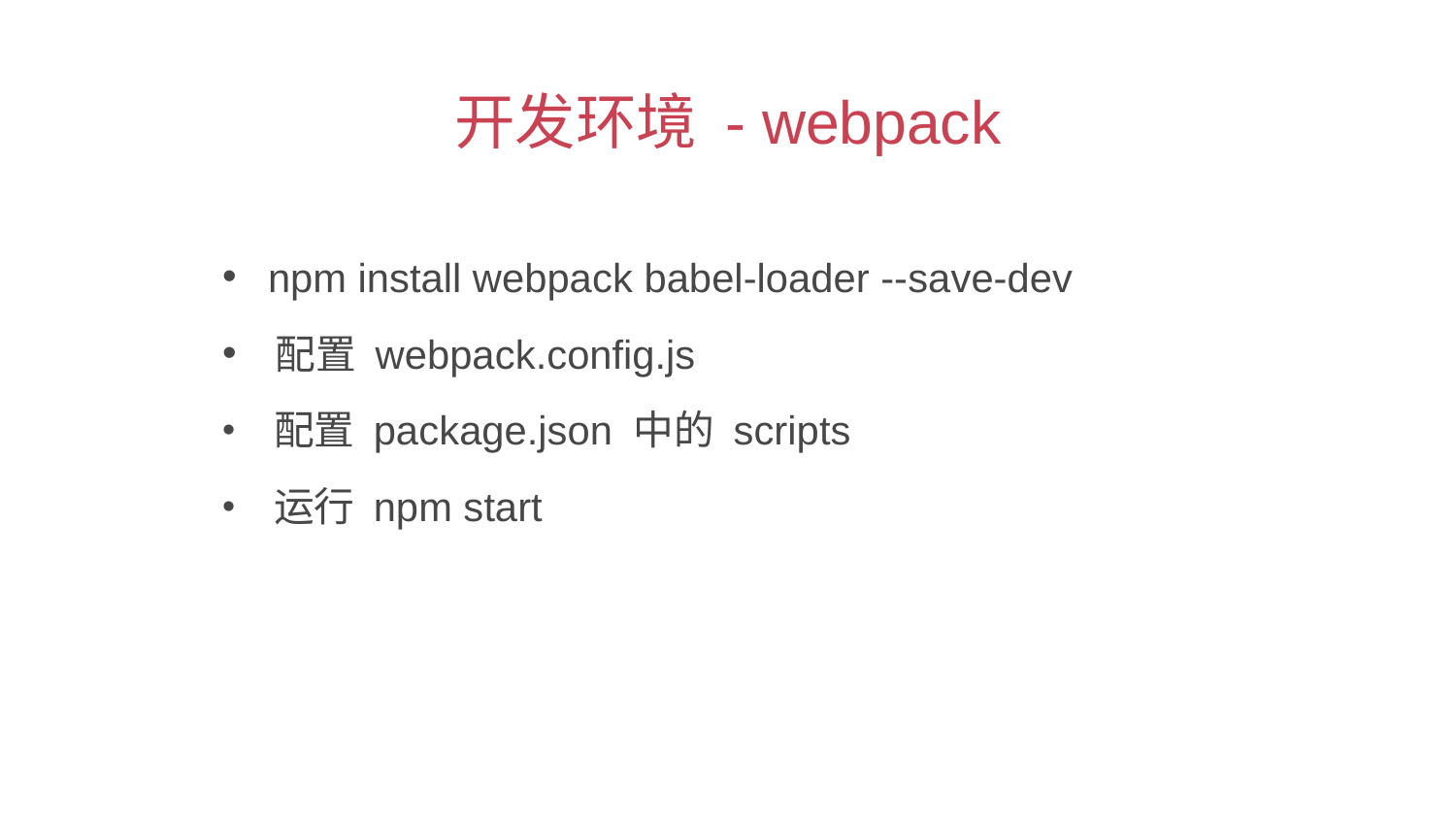

开发环境 - webpack
 npm install webpack babel-loader --save-dev
 配置 webpack.config.js
 配置 package.json 中的 scripts
 运行 npm start